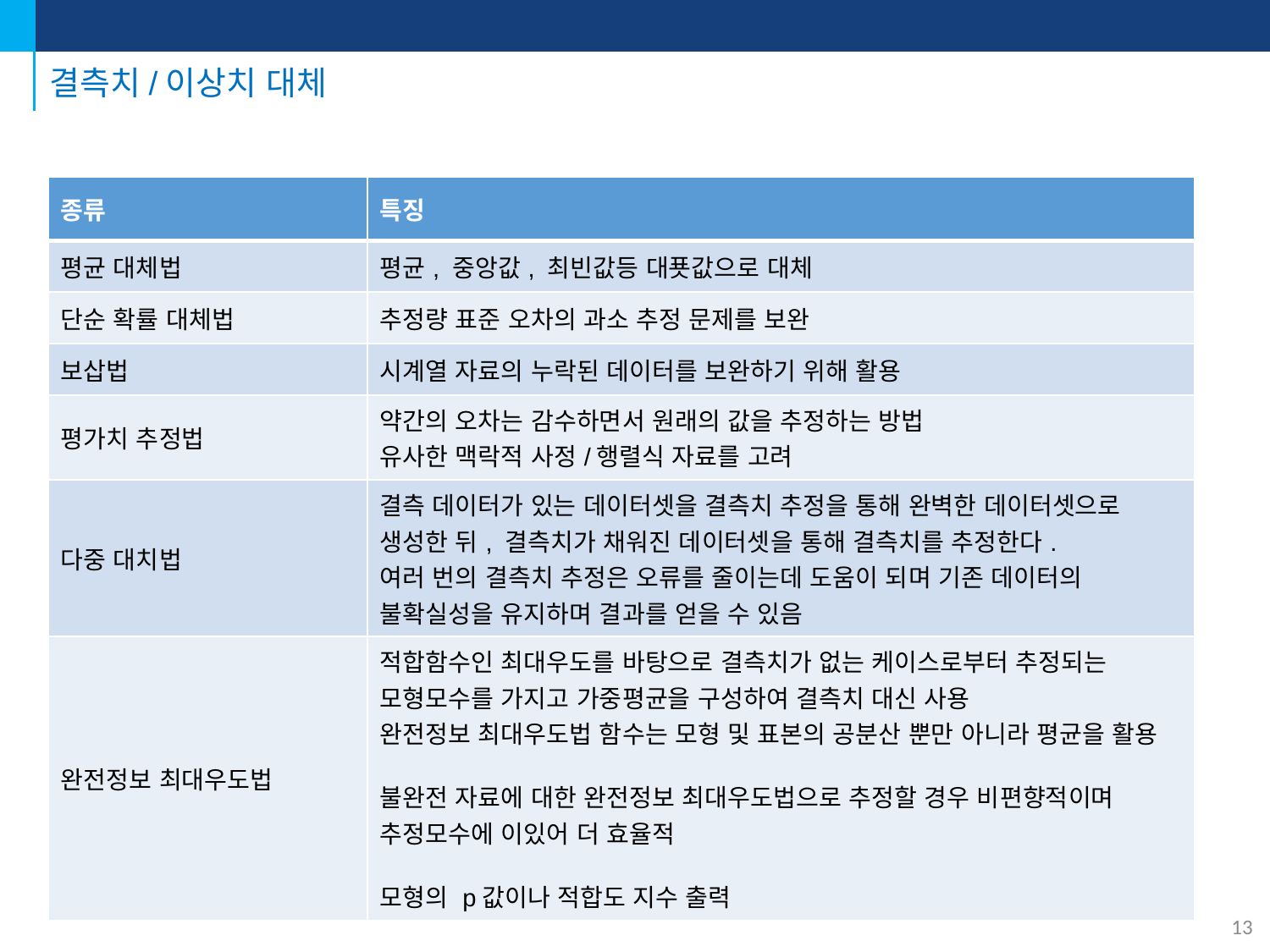

# 결측치/이상치 대체
| 종류 | 특징 |
| --- | --- |
| 평균 대체법 | 평균, 중앙값, 최빈값등 대푯값으로 대체 |
| 단순 확률 대체법 | 추정량 표준 오차의 과소 추정 문제를 보완 |
| 보삽법 | 시계열 자료의 누락된 데이터를 보완하기 위해 활용 |
| 평가치 추정법 | 약간의 오차는 감수하면서 원래의 값을 추정하는 방법 유사한 맥락적 사정/행렬식 자료를 고려 |
| 다중 대치법 | 결측 데이터가 있는 데이터셋을 결측치 추정을 통해 완벽한 데이터셋으로 생성한 뒤, 결측치가 채워진 데이터셋을 통해 결측치를 추정한다. 여러 번의 결측치 추정은 오류를 줄이는데 도움이 되며 기존 데이터의 불확실성을 유지하며 결과를 얻을 수 있음 |
| 완전정보 최대우도법 | 적합함수인 최대우도를 바탕으로 결측치가 없는 케이스로부터 추정되는 모형모수를 가지고 가중평균을 구성하여 결측치 대신 사용 완전정보 최대우도법 함수는 모형 및 표본의 공분산 뿐만 아니라 평균을 활용 불완전 자료에 대한 완전정보 최대우도법으로 추정할 경우 비편향적이며 추정모수에 이있어 더 효율적 모형의 p값이나 적합도 지수 출력 |
13